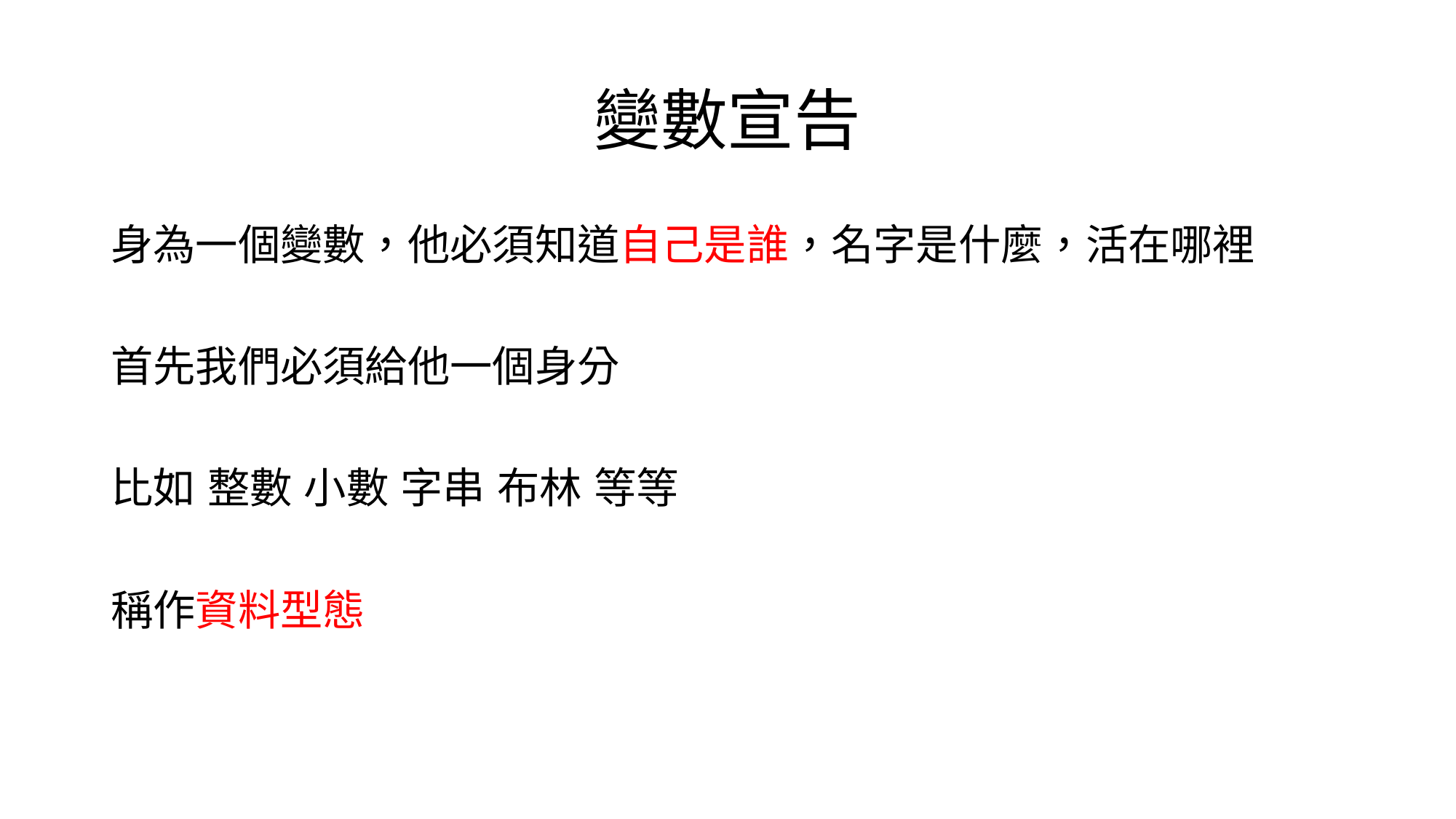

# 變數宣告
身為一個變數，他必須知道自己是誰，名字是什麼，活在哪裡

首先我們必須給他一個身分

比如 整數 小數 字串 布林 等等

稱作資料型態